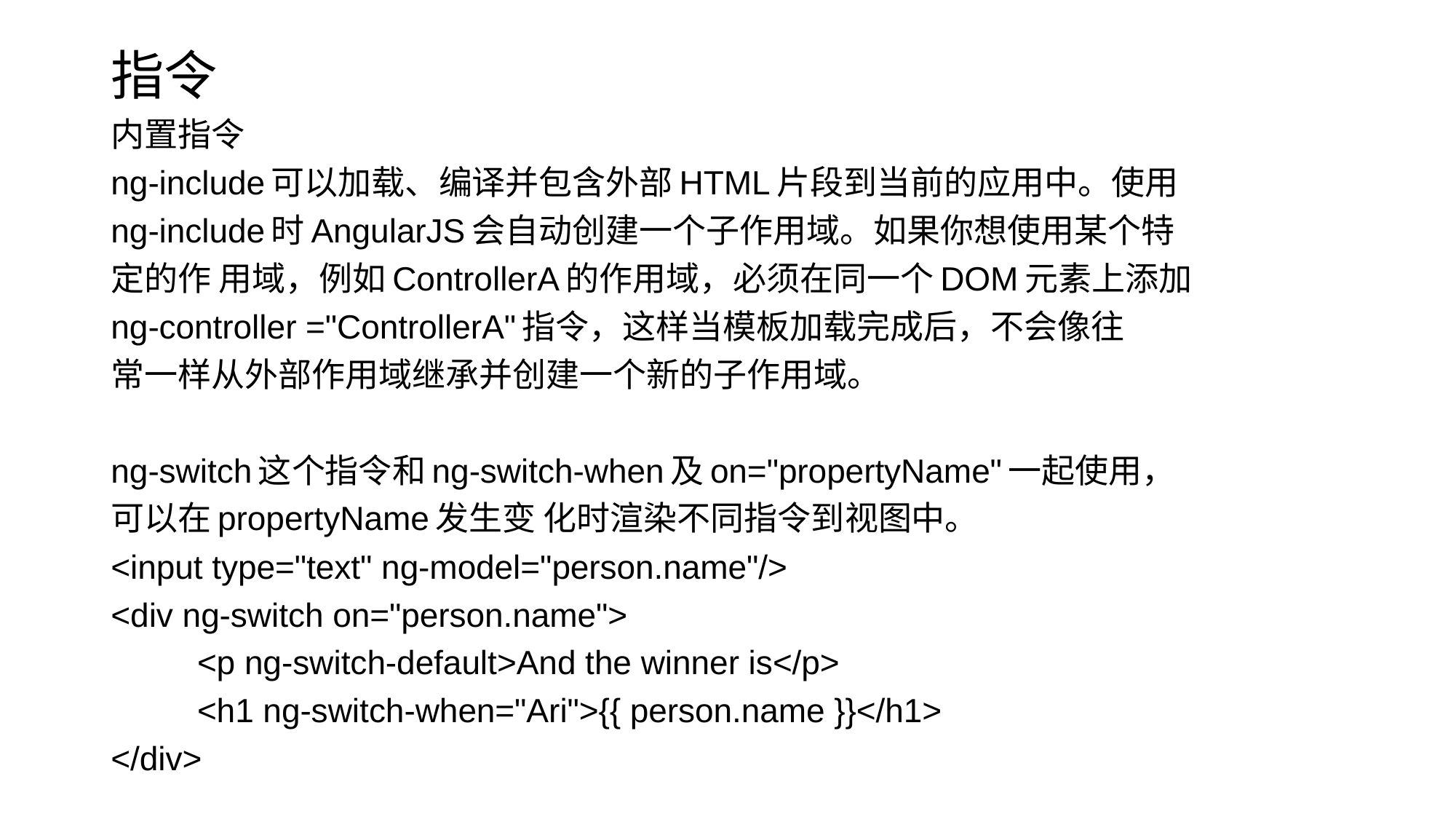

# 指令
内置指令
ng-include可以加载、编译并包含外部HTML片段到当前的应用中。使用
ng-include时AngularJS会自动创建一个子作用域。如果你想使用某个特
定的作 用域，例如ControllerA的作用域，必须在同一个DOM元素上添加
ng-controller ="ControllerA"指令，这样当模板加载完成后，不会像往
常一样从外部作用域继承并创建一个新的子作用域。

ng-switch这个指令和ng-switch-when及on="propertyName"一起使用，
可以在propertyName发生变 化时渲染不同指令到视图中。
<input type="text" ng-model="person.name"/>
<div ng-switch on="person.name">
	<p ng-switch-default>And the winner is</p>
	<h1 ng-switch-when="Ari">{{ person.name }}</h1>
</div>